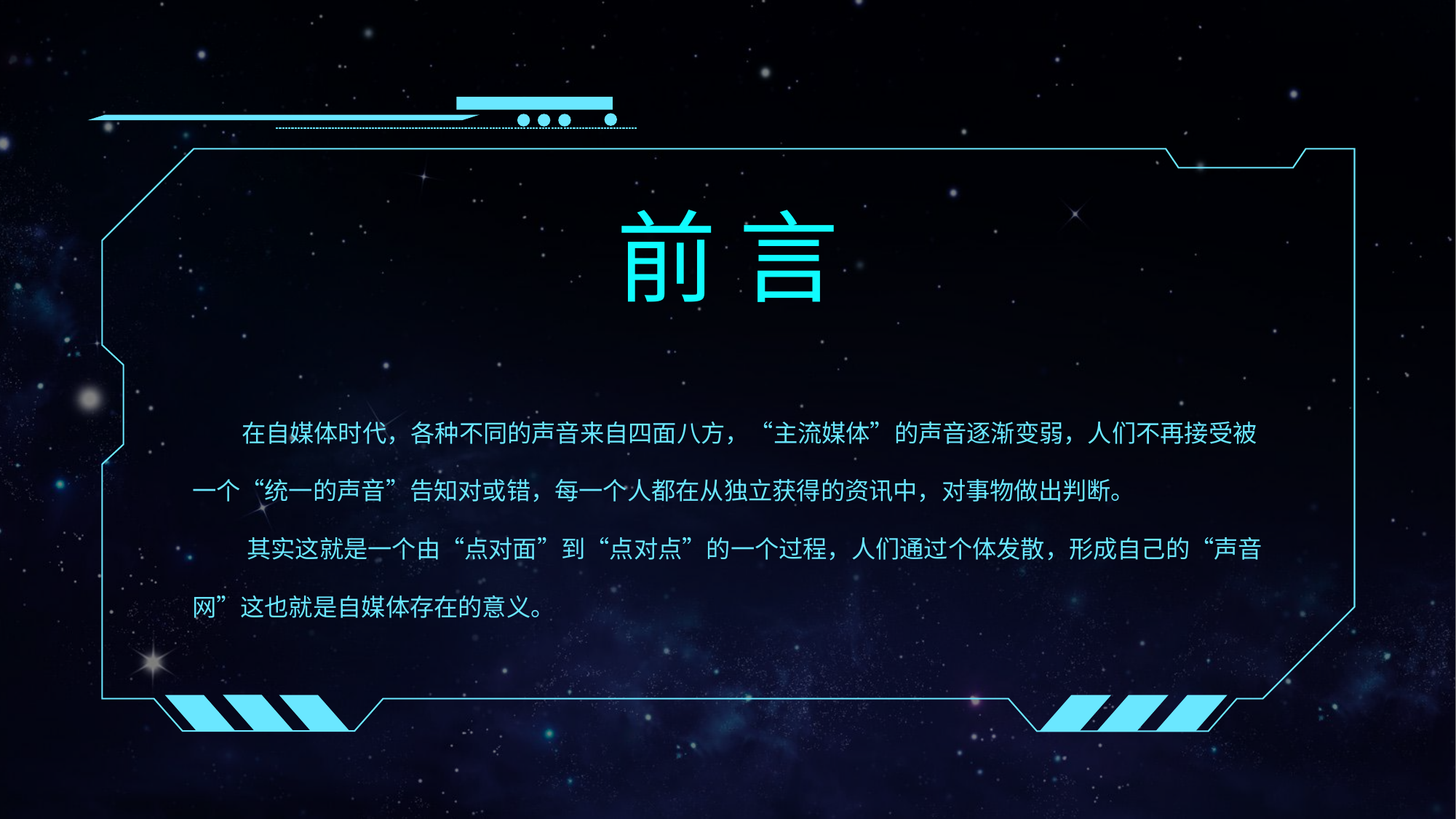

前 言
        在自媒体时代，各种不同的声音来自四面八方，“主流媒体”的声音逐渐变弱，人们不再接受被一个“统一的声音”告知对或错，每一个人都在从独立获得的资讯中，对事物做出判断。
         其实这就是一个由“点对面”到“点对点”的一个过程，人们通过个体发散，形成自己的“声音网”这也就是自媒体存在的意义。